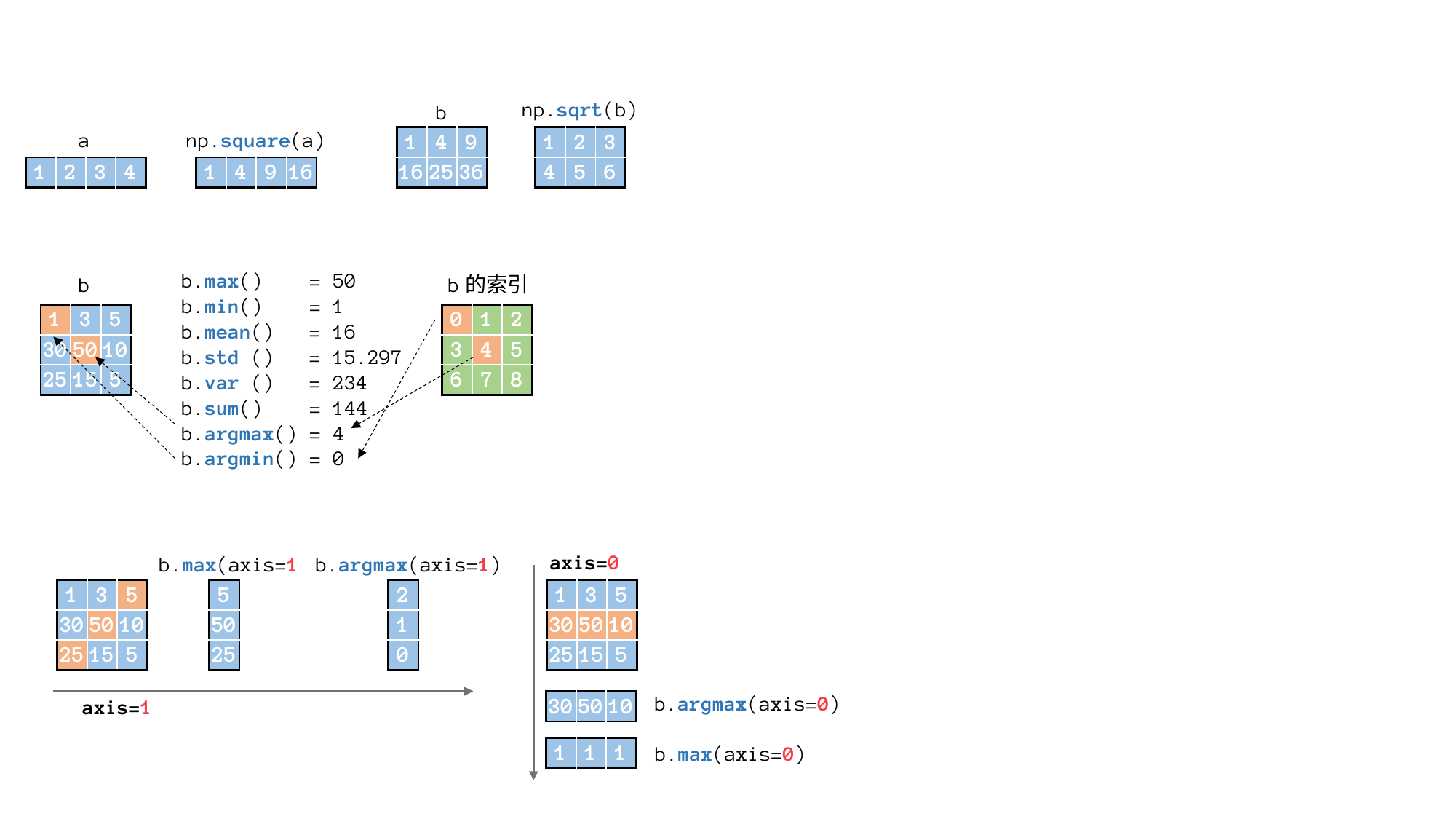

np.sqrt(b)
b
a
np.square(a)
| 1 | 4 | 9 |
| --- | --- | --- |
| 16 | 25 | 36 |
| 1 | 2 | 3 |
| --- | --- | --- |
| 4 | 5 | 6 |
| 1 | 2 | 3 | 4 |
| --- | --- | --- | --- |
| 1 | 4 | 9 | 16 |
| --- | --- | --- | --- |
b.max()    = 50
b.min()    = 1
b.mean()   = 16
b.std ()   = 15.297
b.var ()   = 234
b.sum()    = 144
b.argmax() = 4
b.argmin() = 0
b
b的索引
| 1 | 3 | 5 |
| --- | --- | --- |
| 30 | 50 | 10 |
| 25 | 15 | 5 |
| 0 | 1 | 2 |
| --- | --- | --- |
| 3 | 4 | 5 |
| 6 | 7 | 8 |
axis=0
b.argmax(axis=1)
b.max(axis=1)
| 1 | 3 | 5 |
| --- | --- | --- |
| 30 | 50 | 10 |
| 25 | 15 | 5 |
| 5 |
| --- |
| 50 |
| 25 |
| 2 |
| --- |
| 1 |
| 0 |
| 1 | 3 | 5 |
| --- | --- | --- |
| 30 | 50 | 10 |
| 25 | 15 | 5 |
b.argmax(axis=0)
axis=1
| 30 | 50 | 10 |
| --- | --- | --- |
b.max(axis=0)
| 1 | 1 | 1 |
| --- | --- | --- |